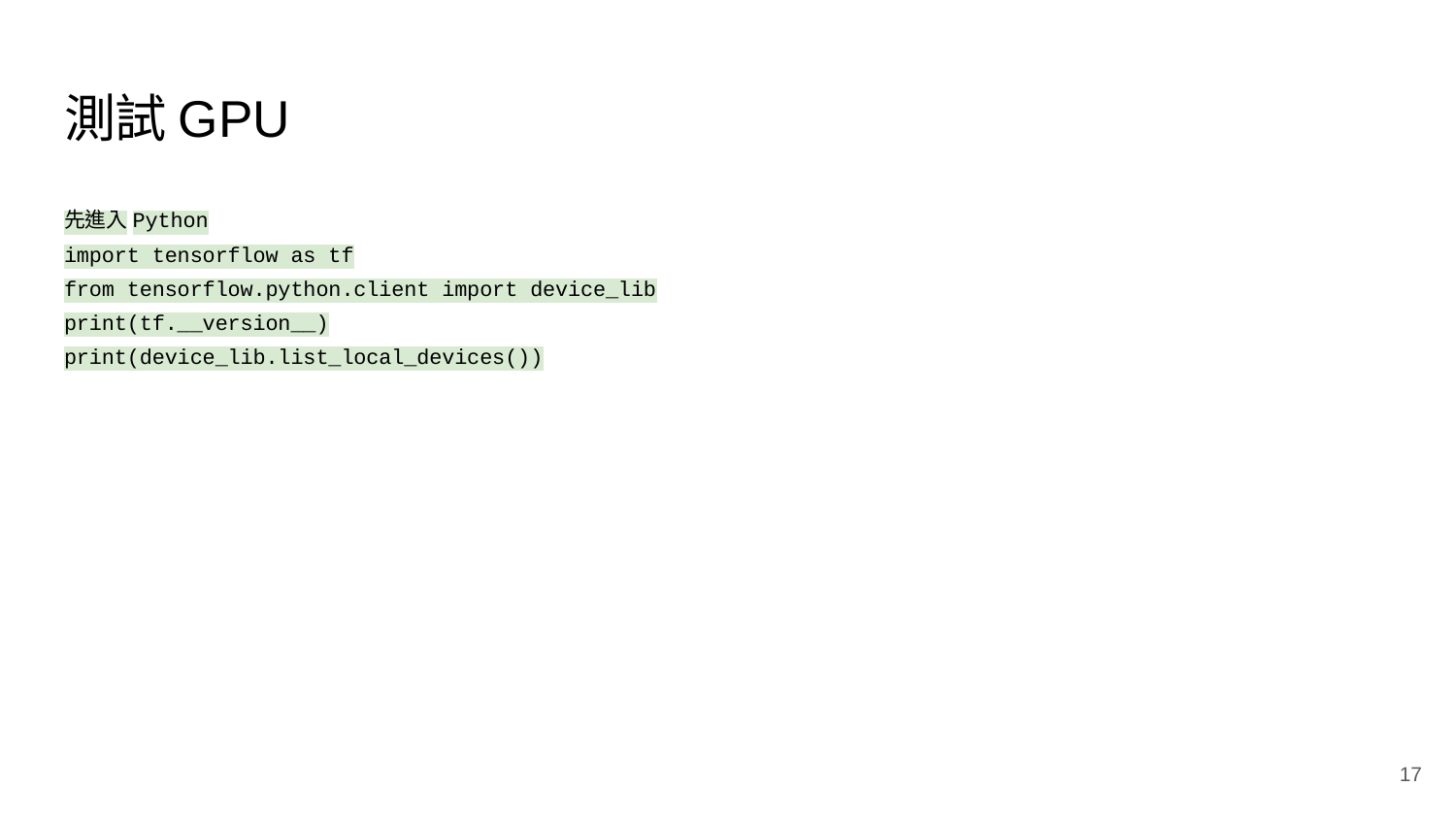

# 測試GPU
先進入Python
import tensorflow as tf
from tensorflow.python.client import device_lib
print(tf.__version__)
print(device_lib.list_local_devices())

17